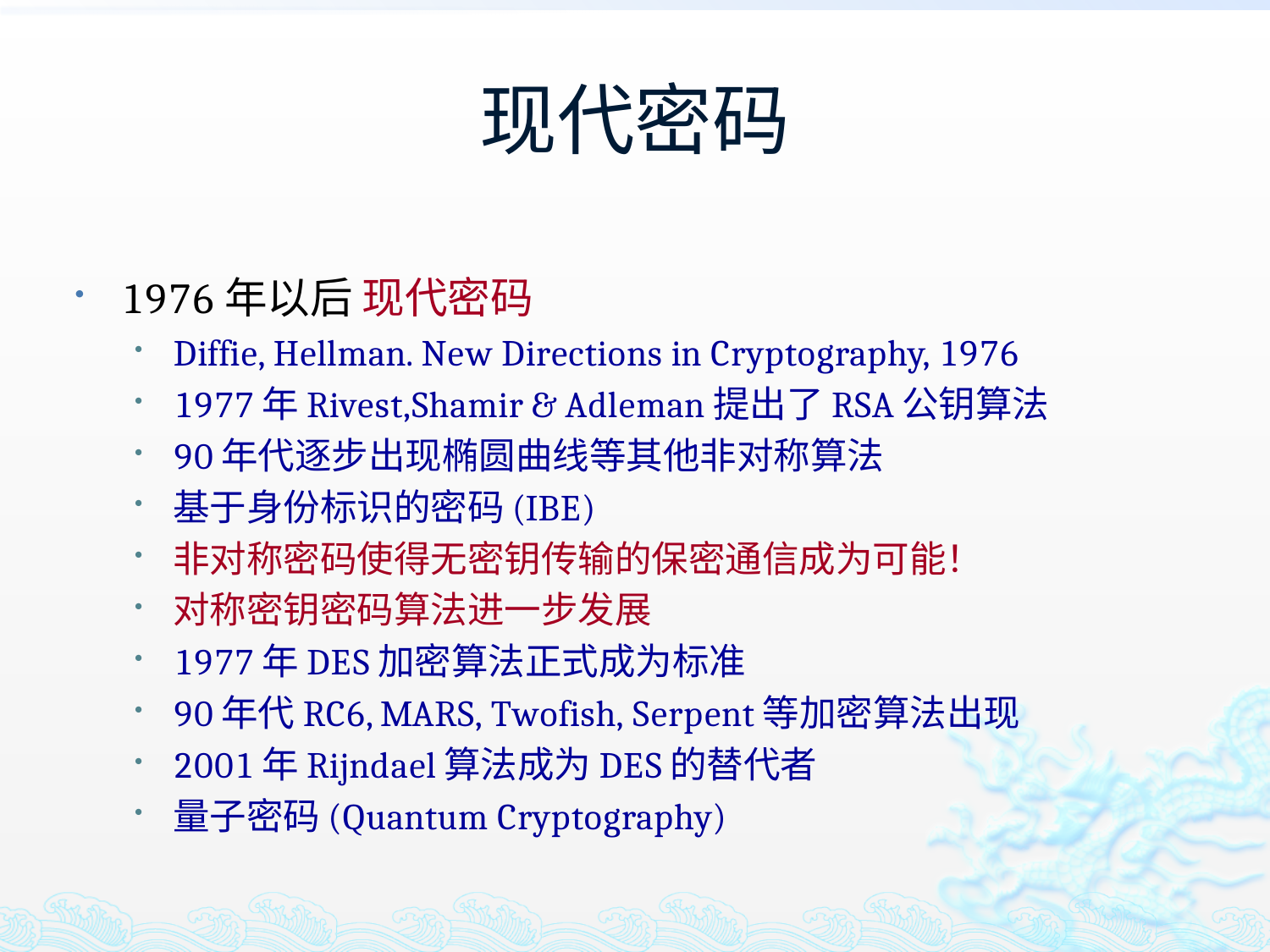

# 现代密码
1976年以后 现代密码
Diffie, Hellman. New Directions in Cryptography, 1976
1977年Rivest,Shamir & Adleman提出了RSA公钥算法
90年代逐步出现椭圆曲线等其他非对称算法
基于身份标识的密码(IBE)
非对称密码使得无密钥传输的保密通信成为可能！
对称密钥密码算法进一步发展
1977年DES加密算法正式成为标准
90年代RC6, MARS, Twofish, Serpent等加密算法出现
2001年Rijndael算法成为DES的替代者
量子密码(Quantum Cryptography)